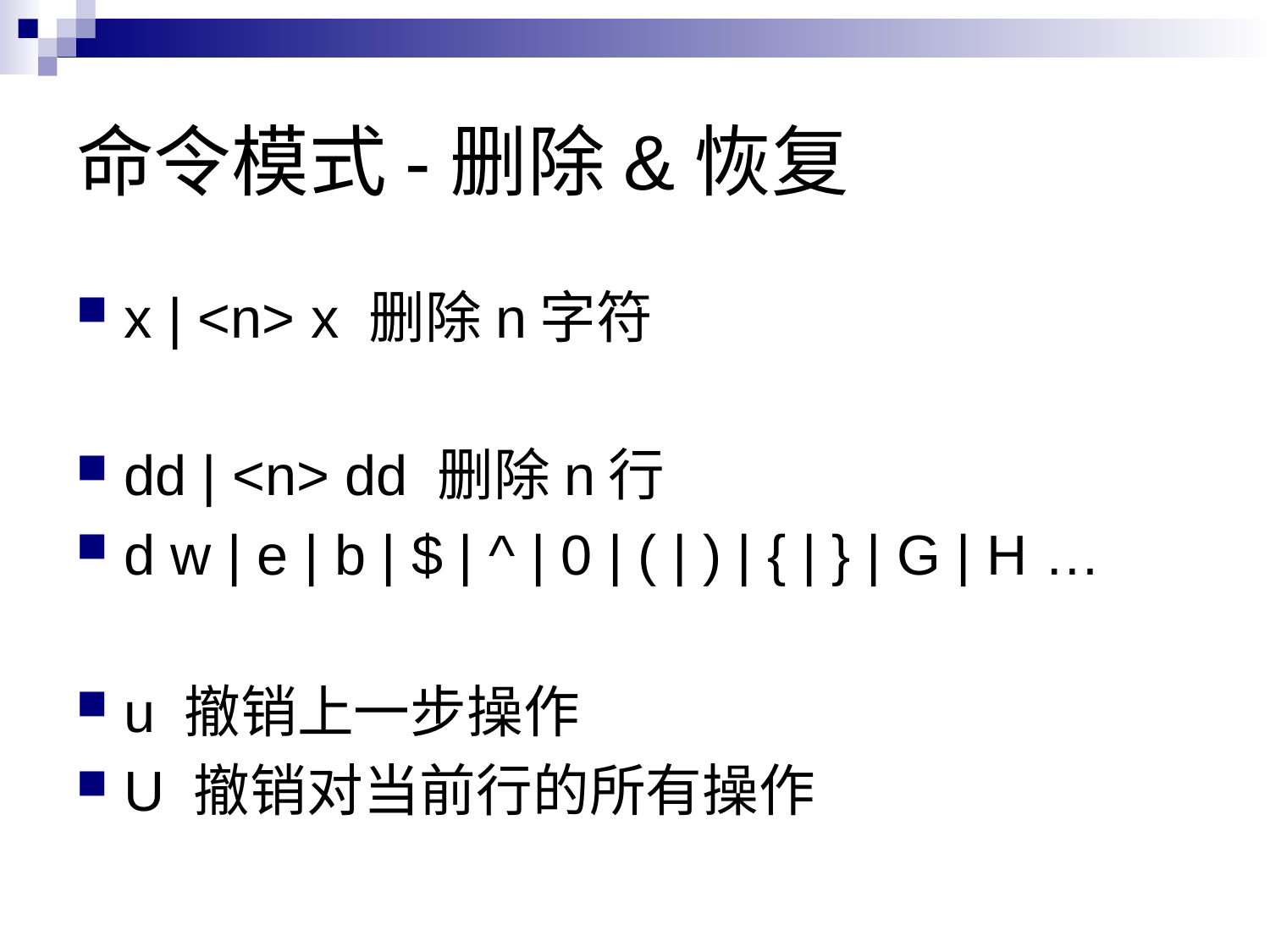

# 命令模式-删除&恢复
x | <n> x 删除n字符

dd | <n> dd 删除n行
d w | e | b | $ | ^ | 0 | ( | ) | { | } | G | H …

u 撤销上一步操作
U 撤销对当前行的所有操作